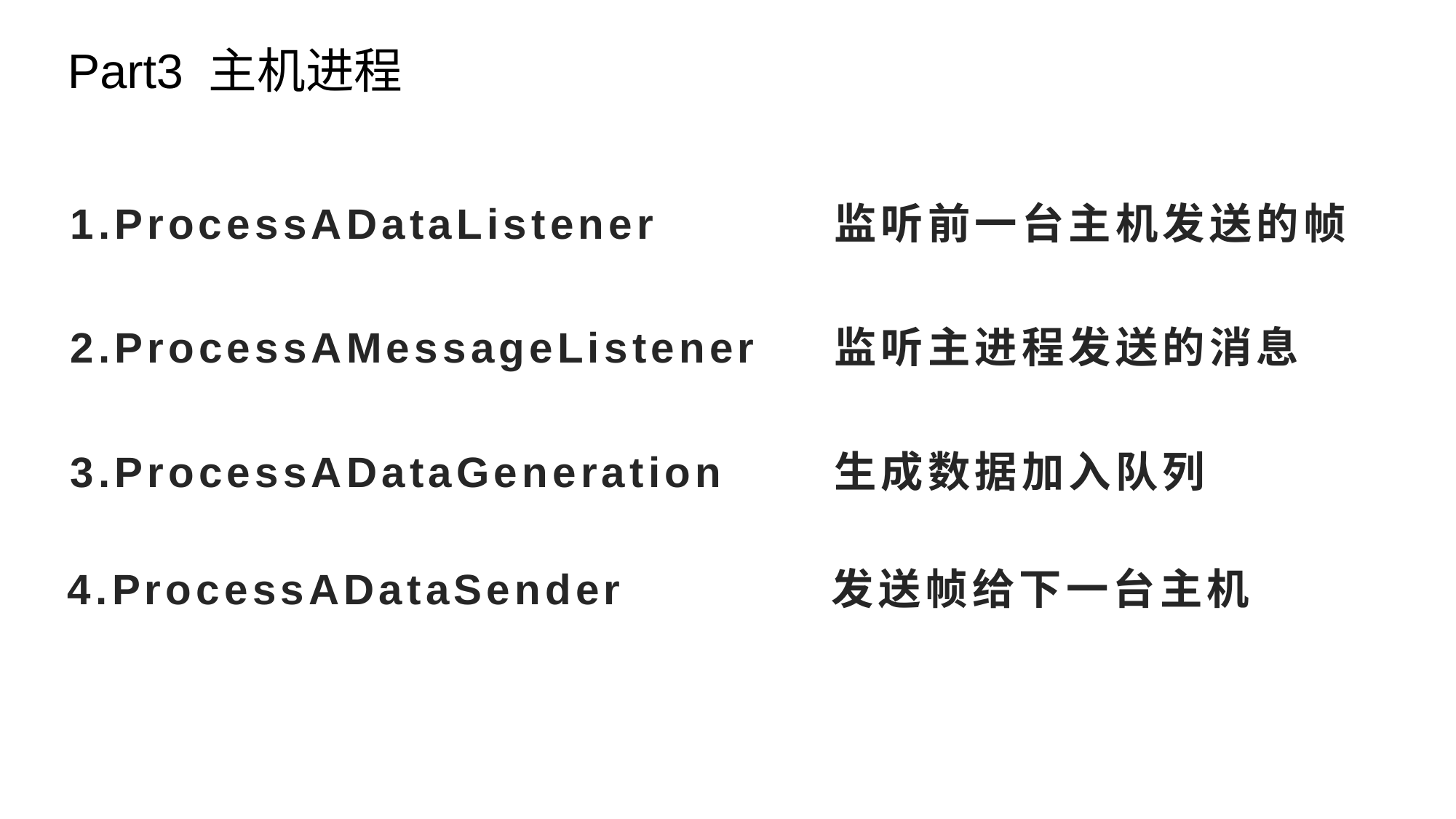

Part3 主机进程
# 1.ProcessADataListener		监听前一台主机发送的帧
2.ProcessAMessageListener	监听主进程发送的消息
3.ProcessADataGeneration	生成数据加入队列
4.ProcessADataSender		发送帧给下一台主机